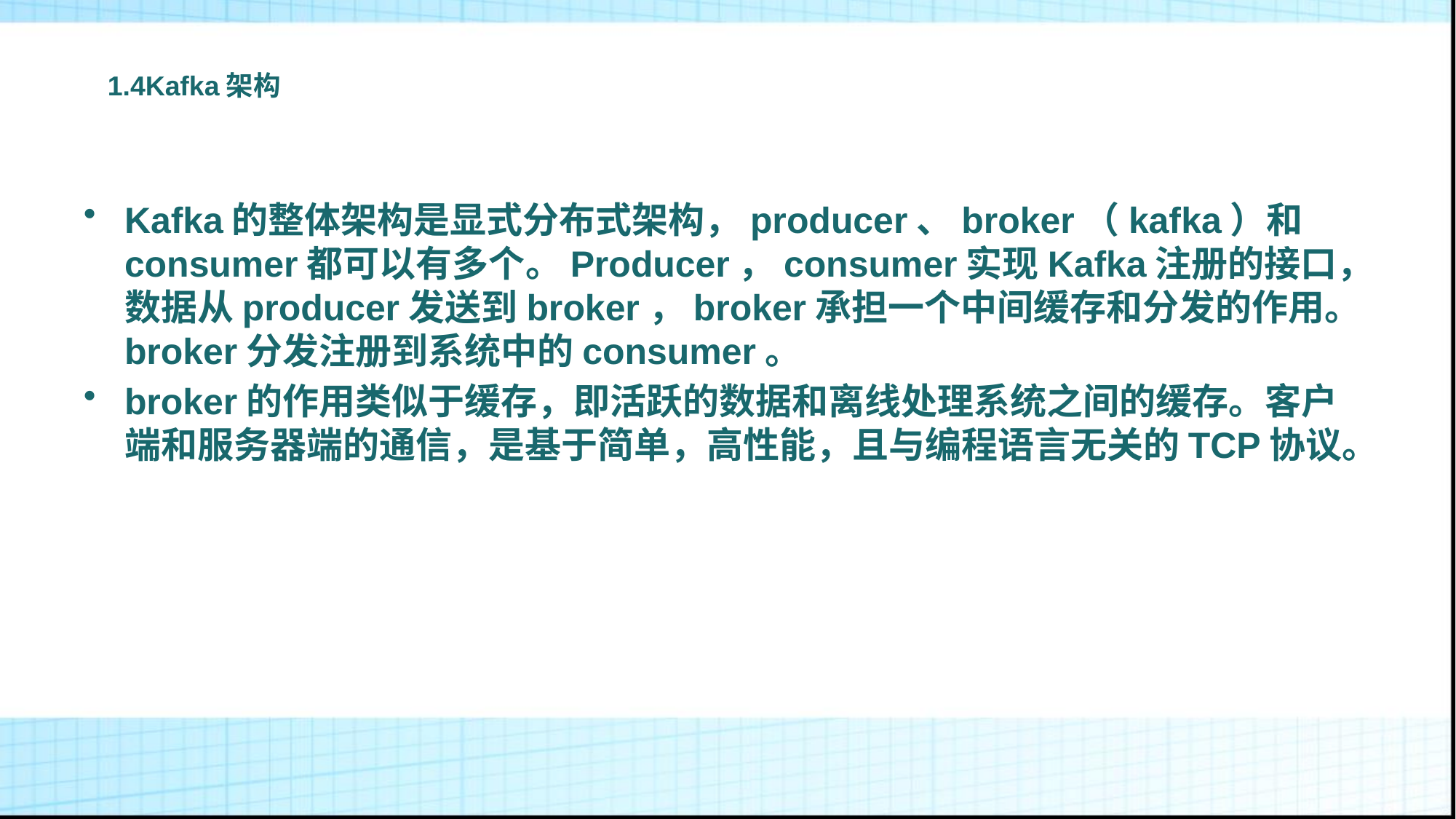

# 1.4Kafka架构
Kafka的整体架构是显式分布式架构，producer、broker（kafka）和consumer都可以有多个。Producer，consumer实现Kafka注册的接口，数据从producer发送到broker，broker承担一个中间缓存和分发的作用。broker分发注册到系统中的consumer。
broker的作用类似于缓存，即活跃的数据和离线处理系统之间的缓存。客户端和服务器端的通信，是基于简单，高性能，且与编程语言无关的TCP协议。